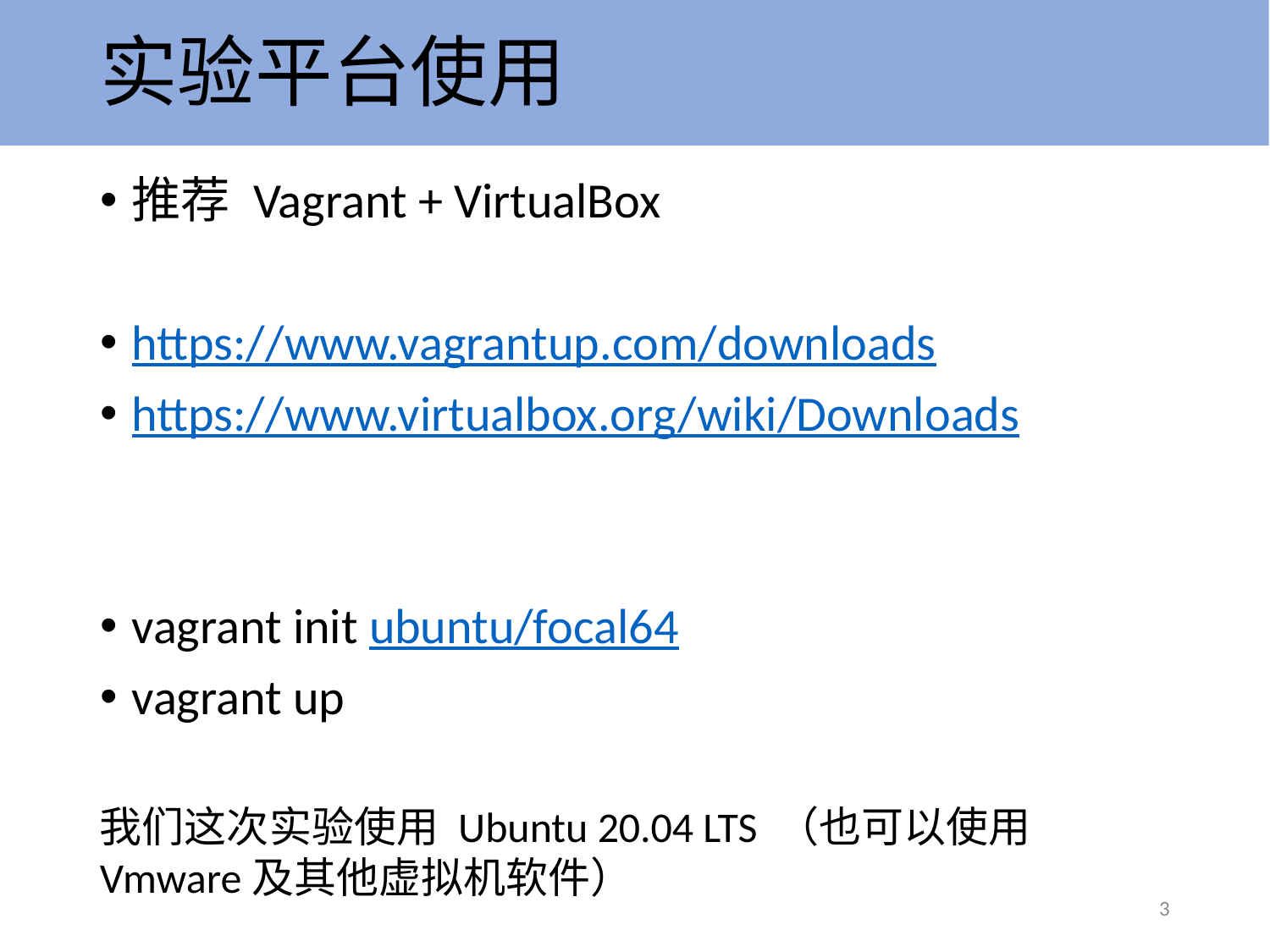

# 实验平台使用
推荐 Vagrant + VirtualBox

https://www.vagrantup.com/downloads
https://www.virtualbox.org/wiki/Downloads

vagrant init ubuntu/focal64
vagrant up

我们这次实验使用 Ubuntu 20.04 LTS （也可以使用Vmware及其他虚拟机软件）
3